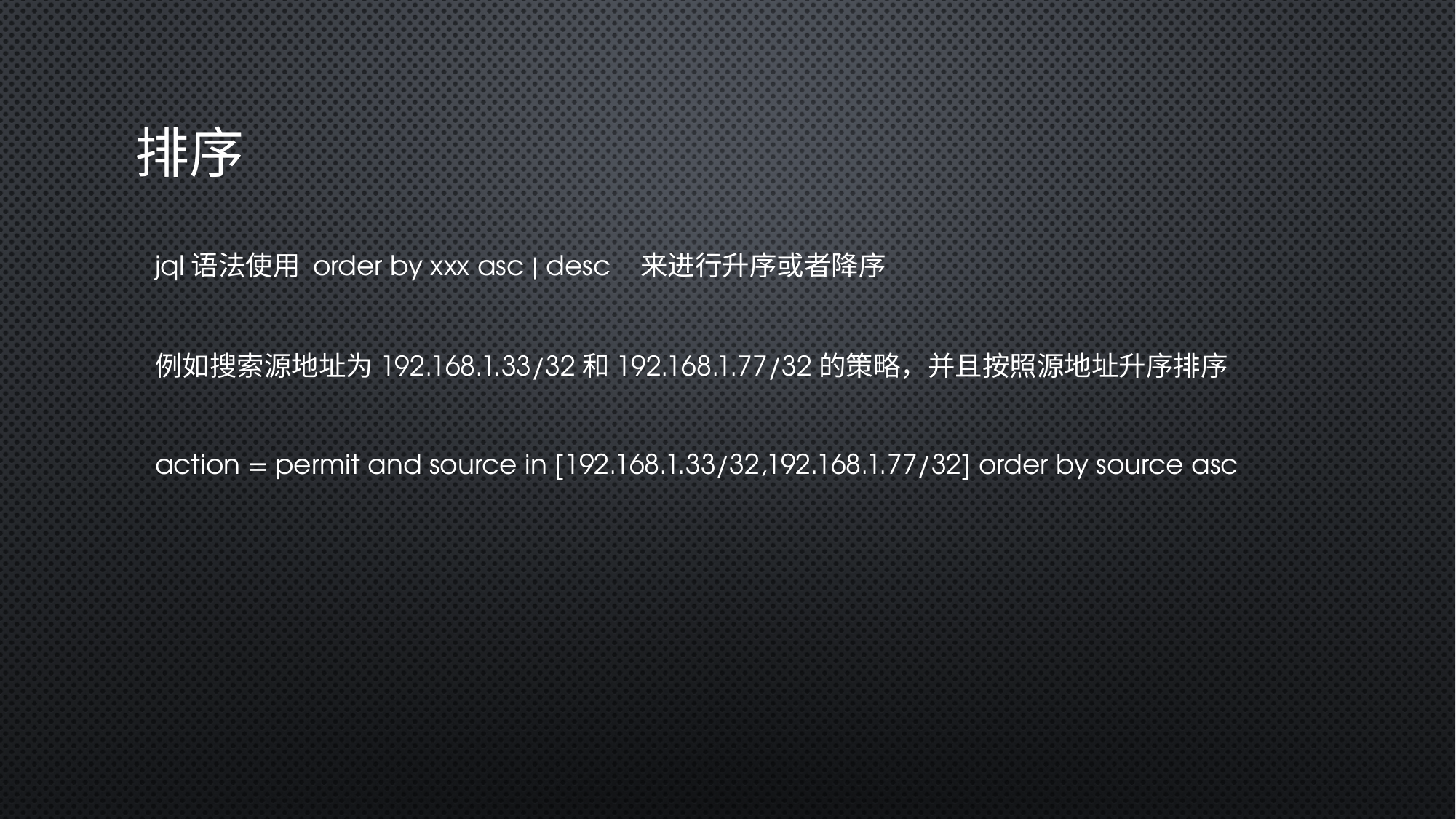

排序
jql语法使用 order by xxx asc | desc   来进行升序或者降序
例如搜索源地址为192.168.1.33/32和192.168.1.77/32的策略，并且按照源地址升序排序

action = permit and source in [192.168.1.33/32,192.168.1.77/32] order by source asc